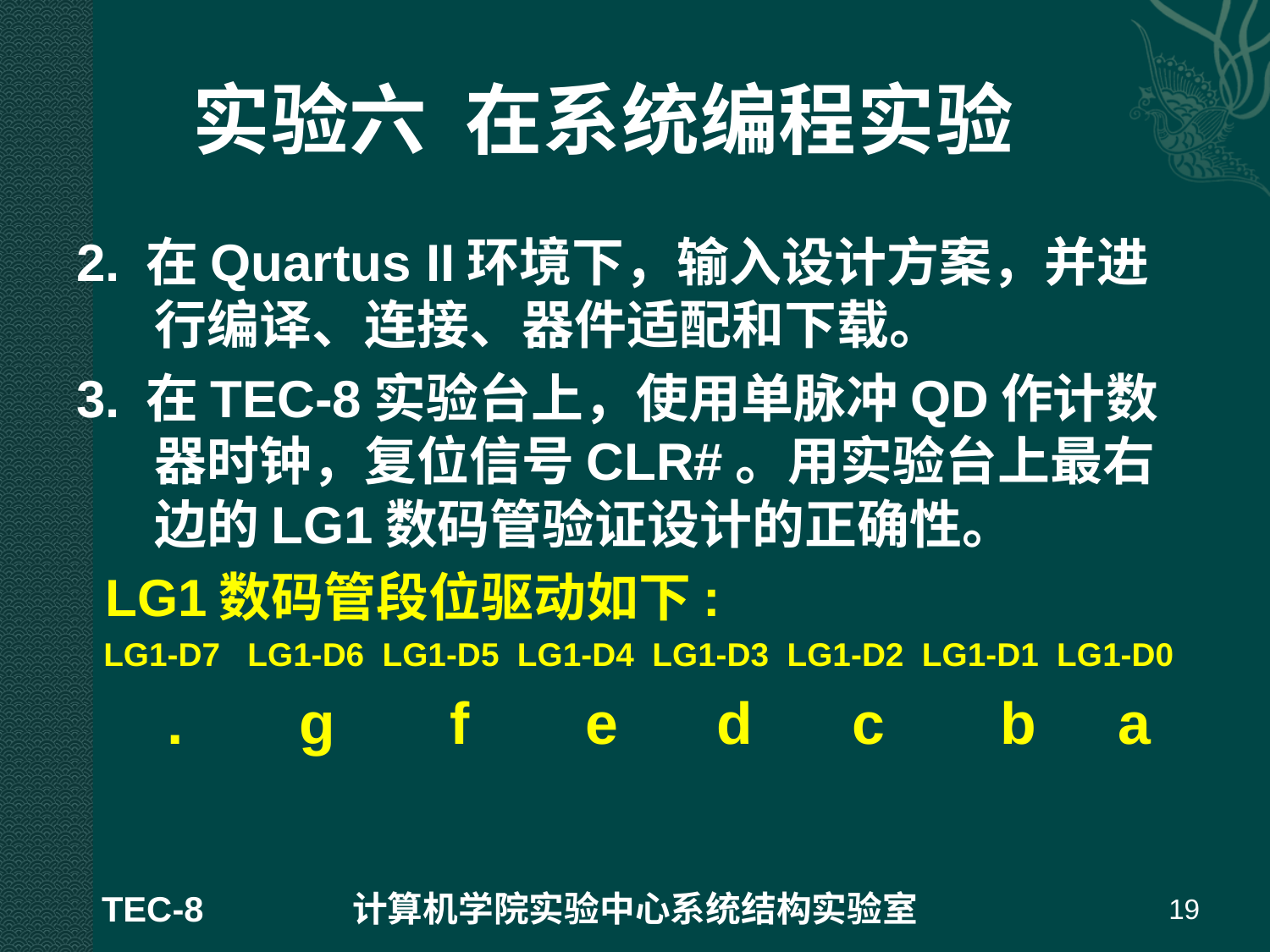

# 实验六  在系统编程实验
2. 在Quartus II环境下，输入设计方案，并进行编译、连接、器件适配和下载。
3. 在TEC-8实验台上，使用单脉冲QD作计数器时钟，复位信号CLR#。用实验台上最右边的LG1数码管验证设计的正确性。
  LG1数码管段位驱动如下:
   LG1-D7   LG1-D6  LG1-D5  LG1-D4  LG1-D3  LG1-D2  LG1-D1  LG1-D0
          .       g       f       e      d      c       b     a

TEC-8
计算机学院实验中心系统结构实验室
19